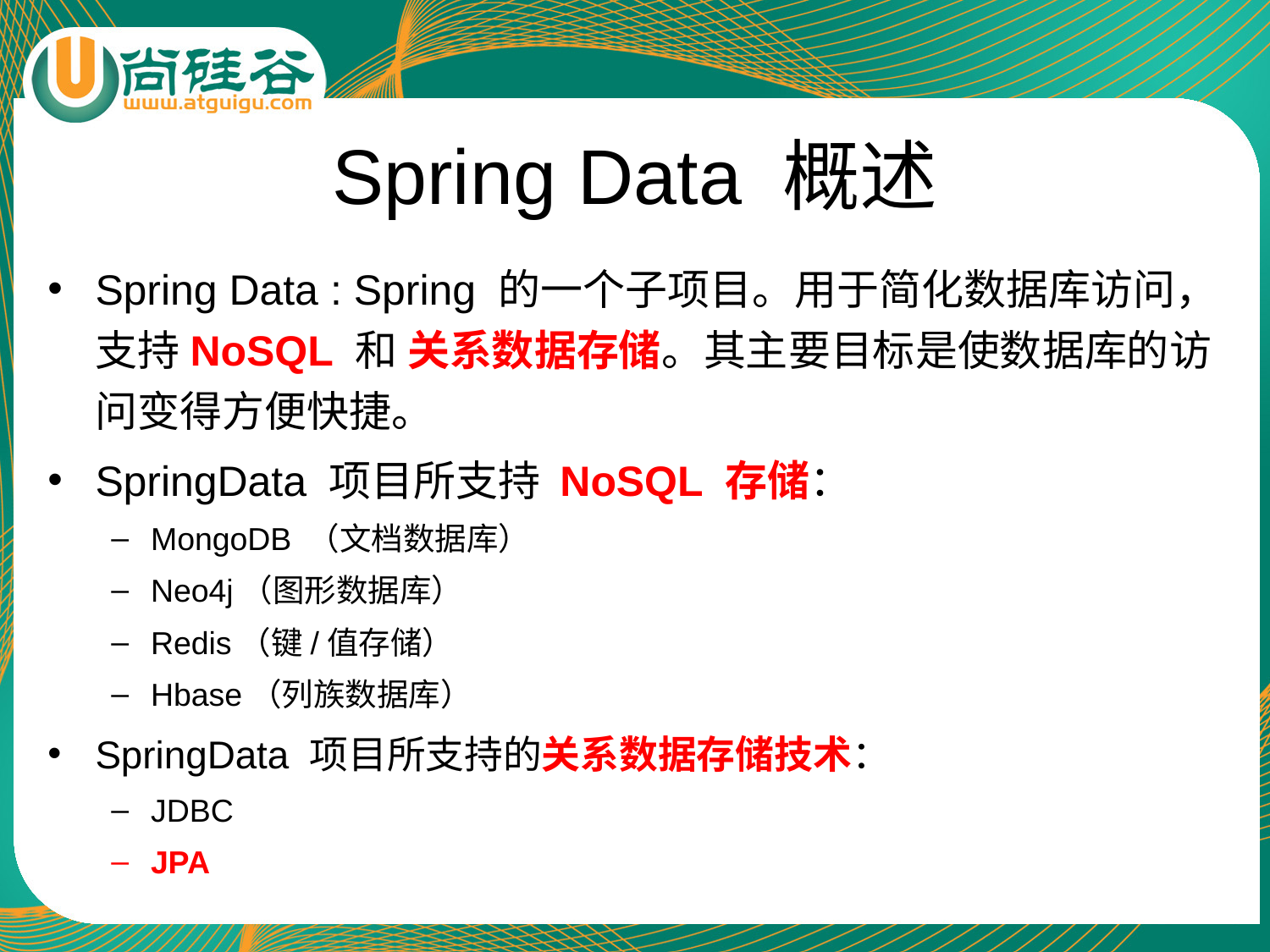

# Spring Data 概述
Spring Data : Spring 的一个子项目。用于简化数据库访问，支持NoSQL 和 关系数据存储。其主要目标是使数据库的访问变得方便快捷。
SpringData 项目所支持 NoSQL 存储：
MongoDB （文档数据库）
Neo4j（图形数据库）
Redis（键/值存储）
Hbase（列族数据库）
SpringData 项目所支持的关系数据存储技术：
JDBC
JPA